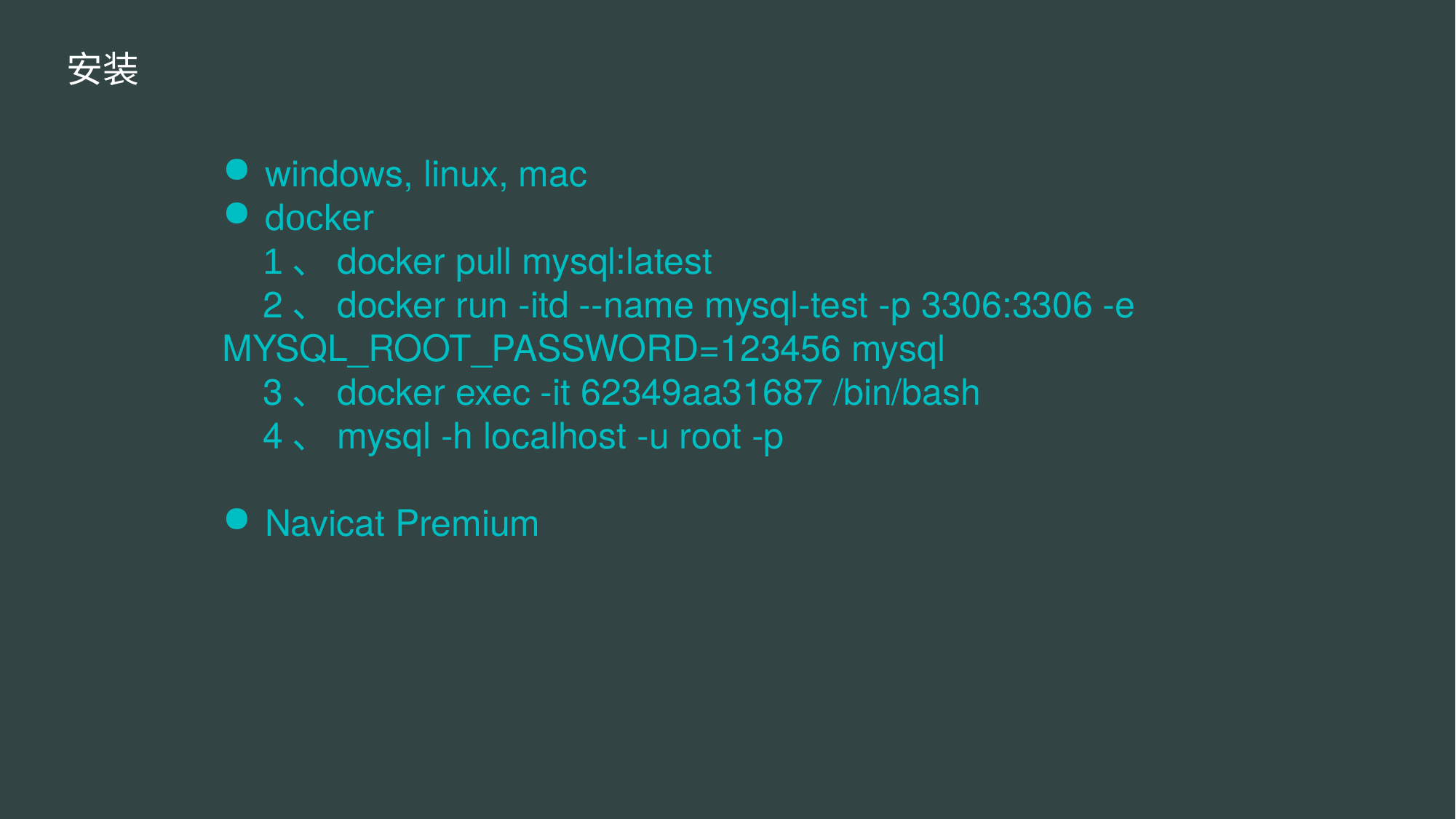

数据库的安装
安装
windows, linux, mac
docker
    1、docker pull mysql:latest
    2、docker run -itd --name mysql-test -p 3306:3306 -e MYSQL_ROOT_PASSWORD=123456 mysql
    3、docker exec -it 62349aa31687 /bin/bash
    4、mysql -h localhost -u root -p

Navicat Premium